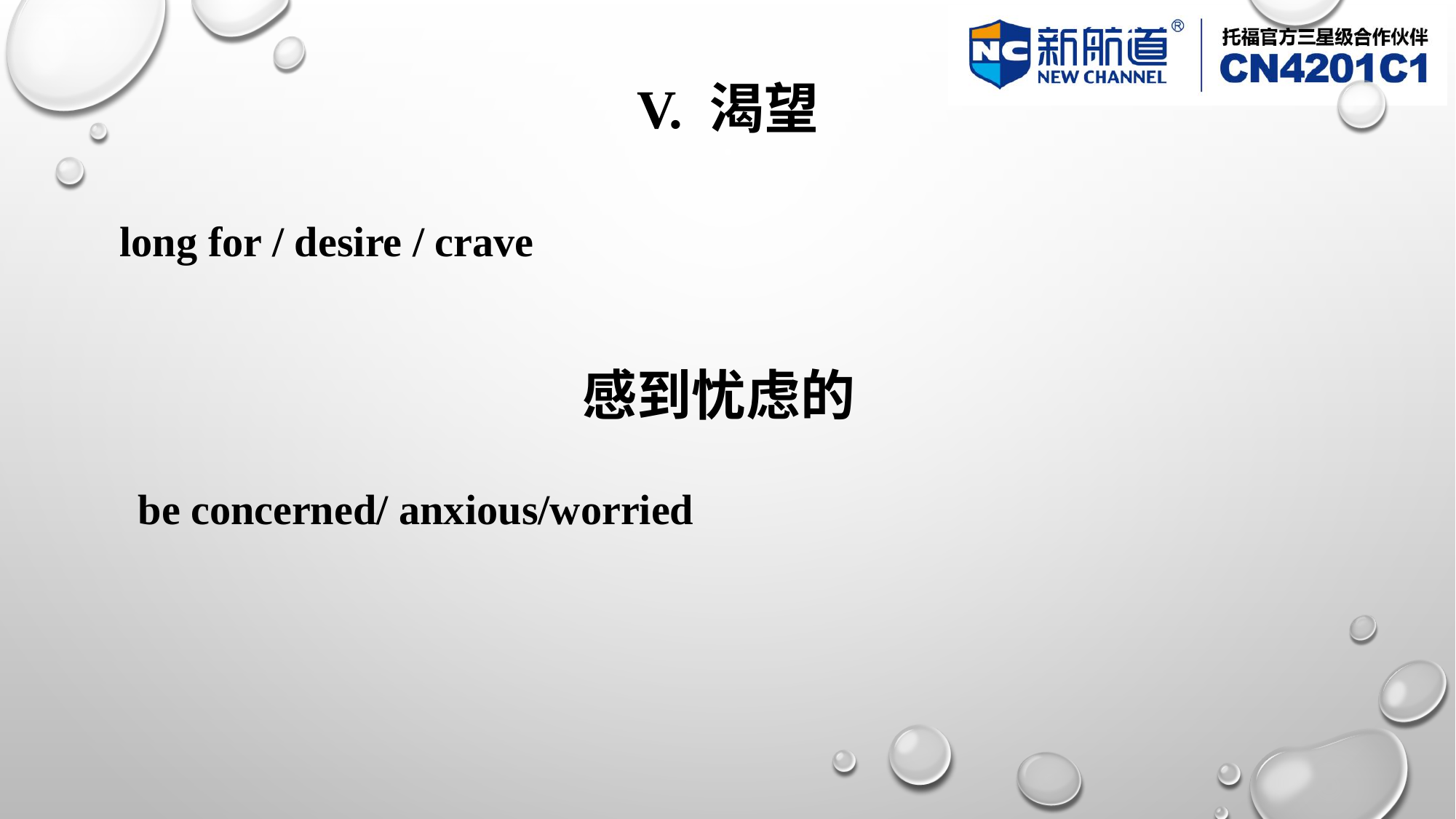

# v. 渴望
long for / desire / crave
感到忧虑的
be concerned/ anxious/worried